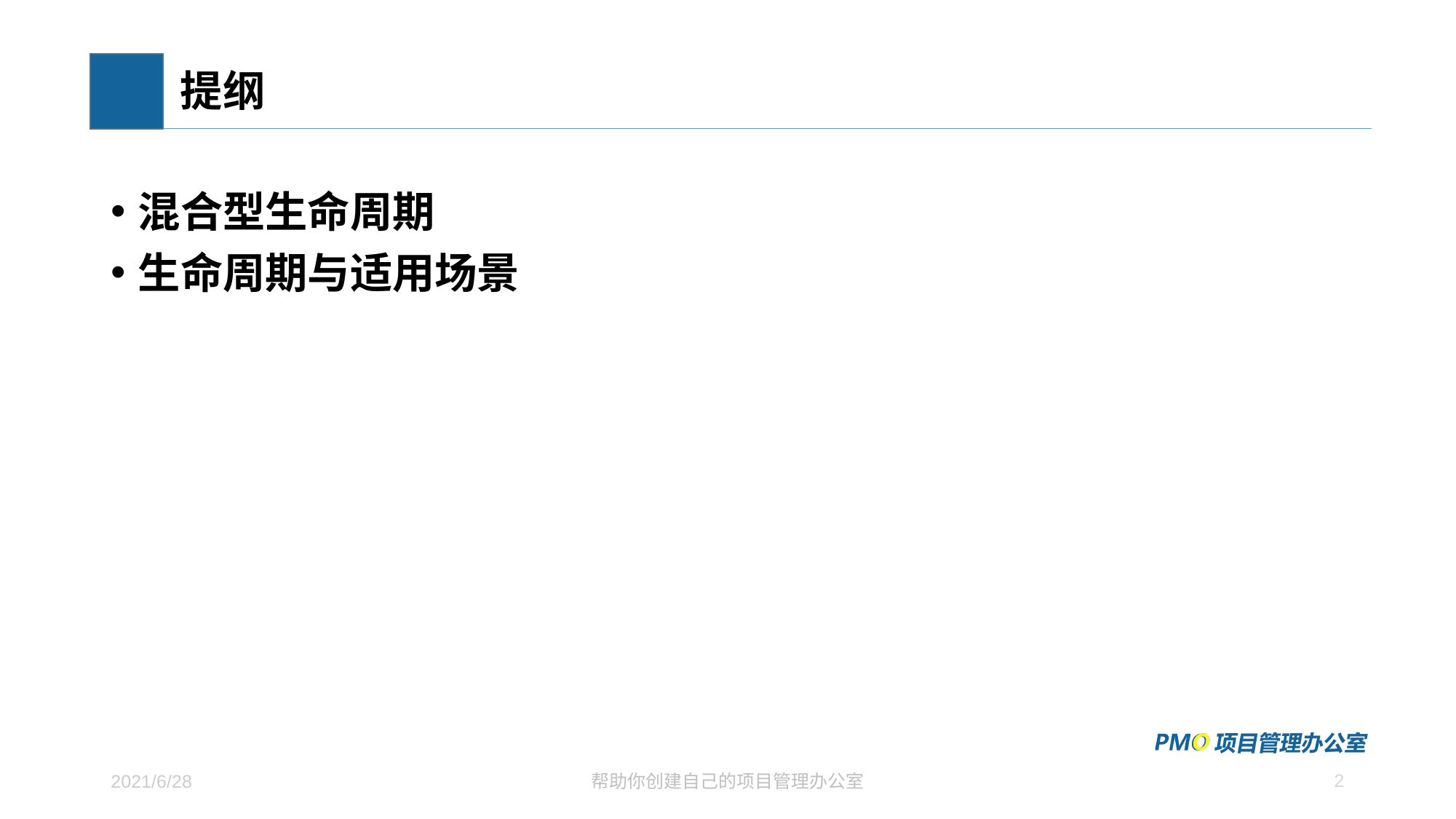

# 提纲
混合型生命周期
生命周期与适用场景
2
2021/6/28
帮助你创建自己的项目管理办公室